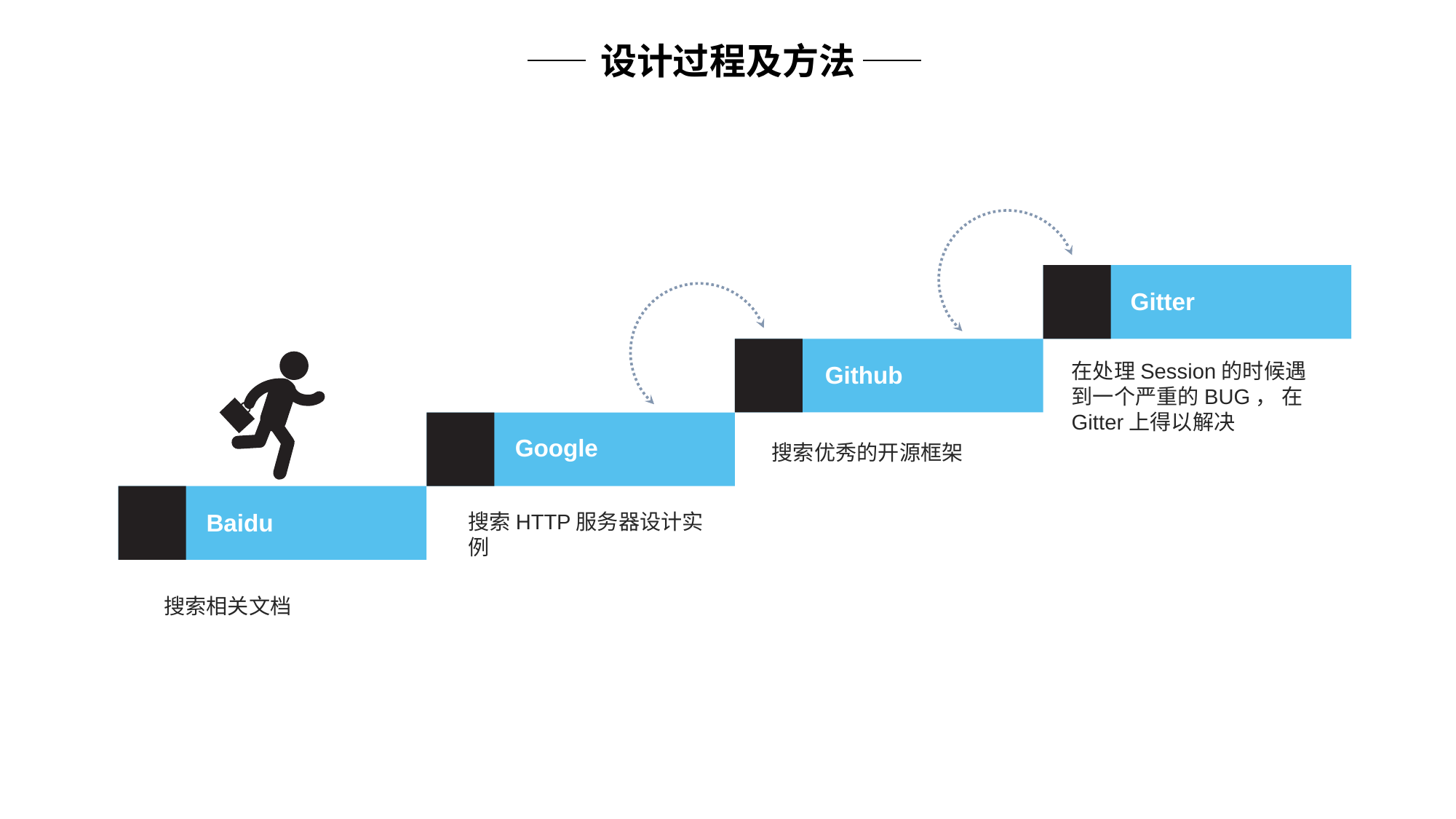

设计过程及方法

Gitter

在处理Session的时候遇到一个严重的BUG， 在Gitter上得以解决
Github

Google
搜索优秀的开源框架

Baidu
搜索HTTP服务器设计实例
搜索相关文档